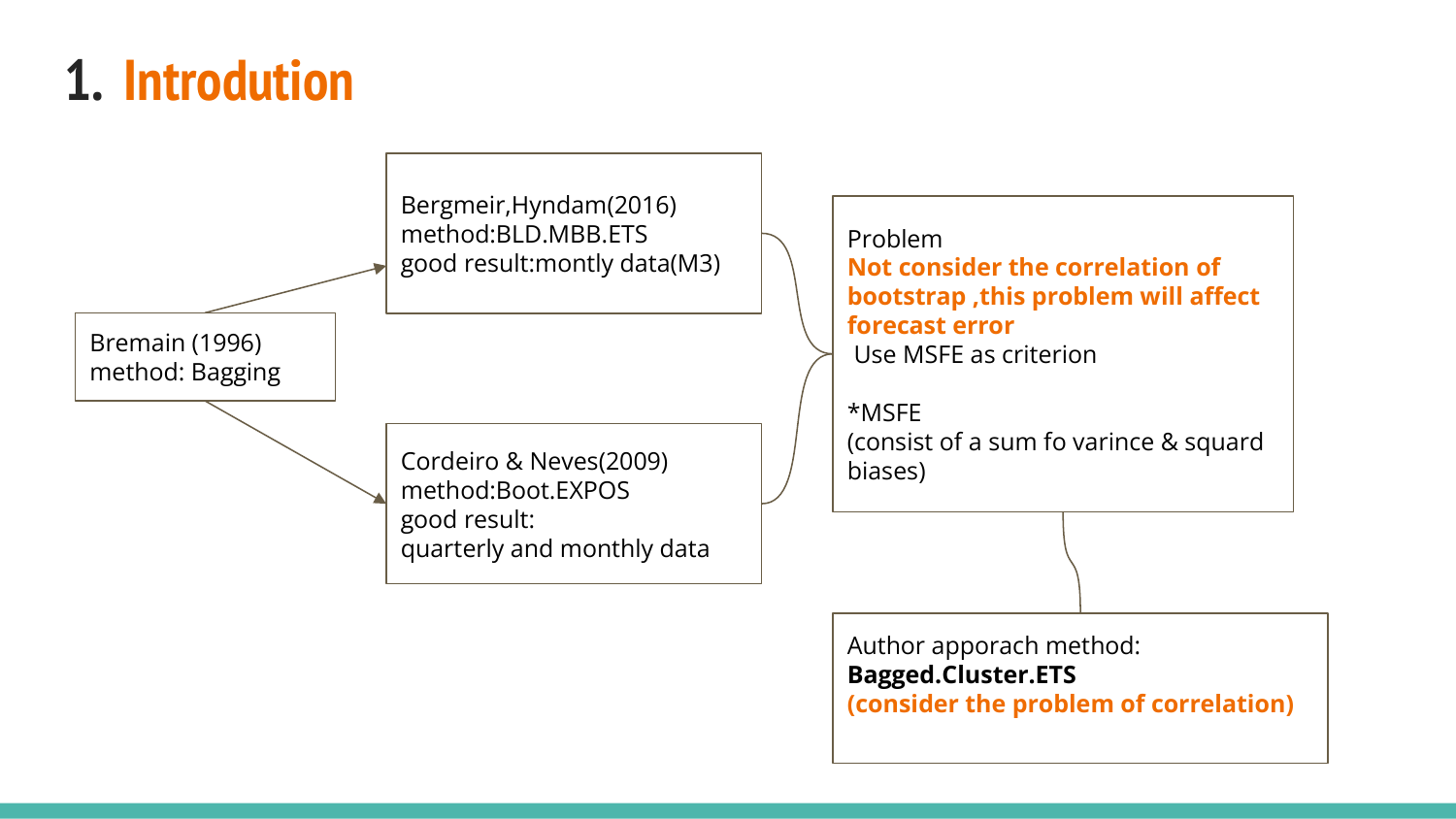

# 1.  Introdution
Bergmeir,Hyndam(2016)
method:BLD.MBB.ETS
good result:montly data(M3)
Problem
Not consider the correlation of  bootstrap ,this problem will affect forecast error
 Use MSFE as criterion

*MSFE
(consist of a sum fo varince & squard biases)

回顧背景 所有學者用bagged 做預測共同問題 和貢獻
估計的reminder series 有可能產生共變問題
what is cluster how it work
algorithm how generate  new series from  original dataset
bootsrapped series
box-cox transformation -> loess or STL (seasonal) -> Moving block boostrapped ->inverse box-cox to series
cluster
放回顧東西 共同問題

Bremain (1996)
method: Bagging
Cordeiro & Neves(2009)
method:Boot.EXPOS
good result:
quarterly and monthly data
Author apporach method: Bagged.Cluster.ETS
(consider the problem of correlation)